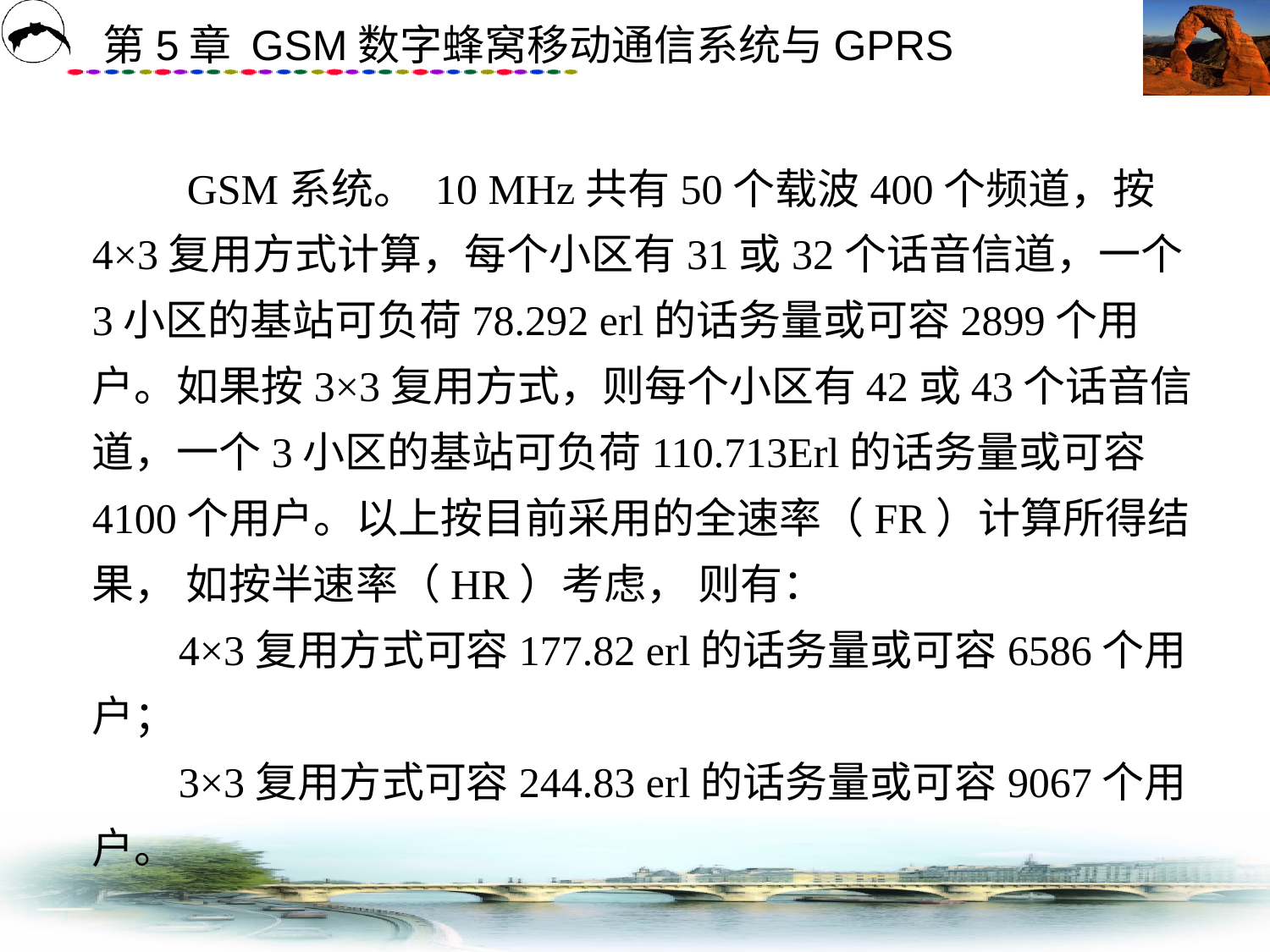

# GSM系统。 10 MHz共有50个载波400个频道，按4×3复用方式计算，每个小区有31或32个话音信道，一个3小区的基站可负荷78.292 erl的话务量或可容2899个用户。如果按3×3复用方式，则每个小区有42或43个话音信道，一个3小区的基站可负荷110.713Erl的话务量或可容4100个用户。以上按目前采用的全速率（FR）计算所得结果， 如按半速率（HR）考虑， 则有： 4×3复用方式可容177.82 erl的话务量或可容6586个用户； 3×3复用方式可容244.83 erl的话务量或可容9067个用户。